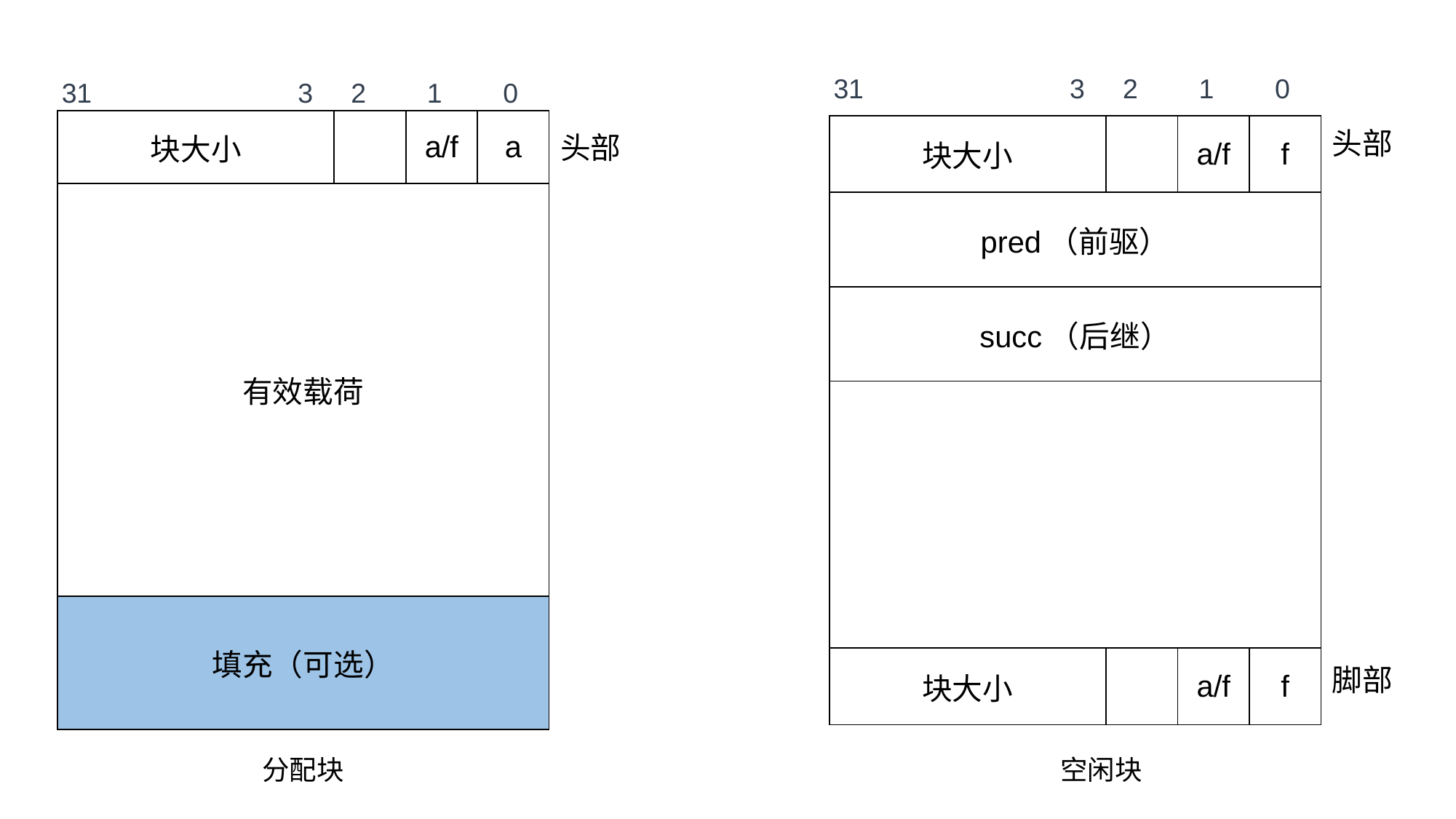

31
3     2        1        0
31
3     2        1        0
| 块大小 |  | a/f | a |
| --- | --- | --- | --- |
| 有效载荷 |  |  |  |
| 填充（可选） |  |  |  |
| 块大小 |  | a/f | f |
| --- | --- | --- | --- |
| pred（前驱） |  |  |  |
| succ（后继） |  |  |  |
|  |  |  |  |
| 块大小 |  | a/f | f |
头部
头部
脚部
分配块
空闲块